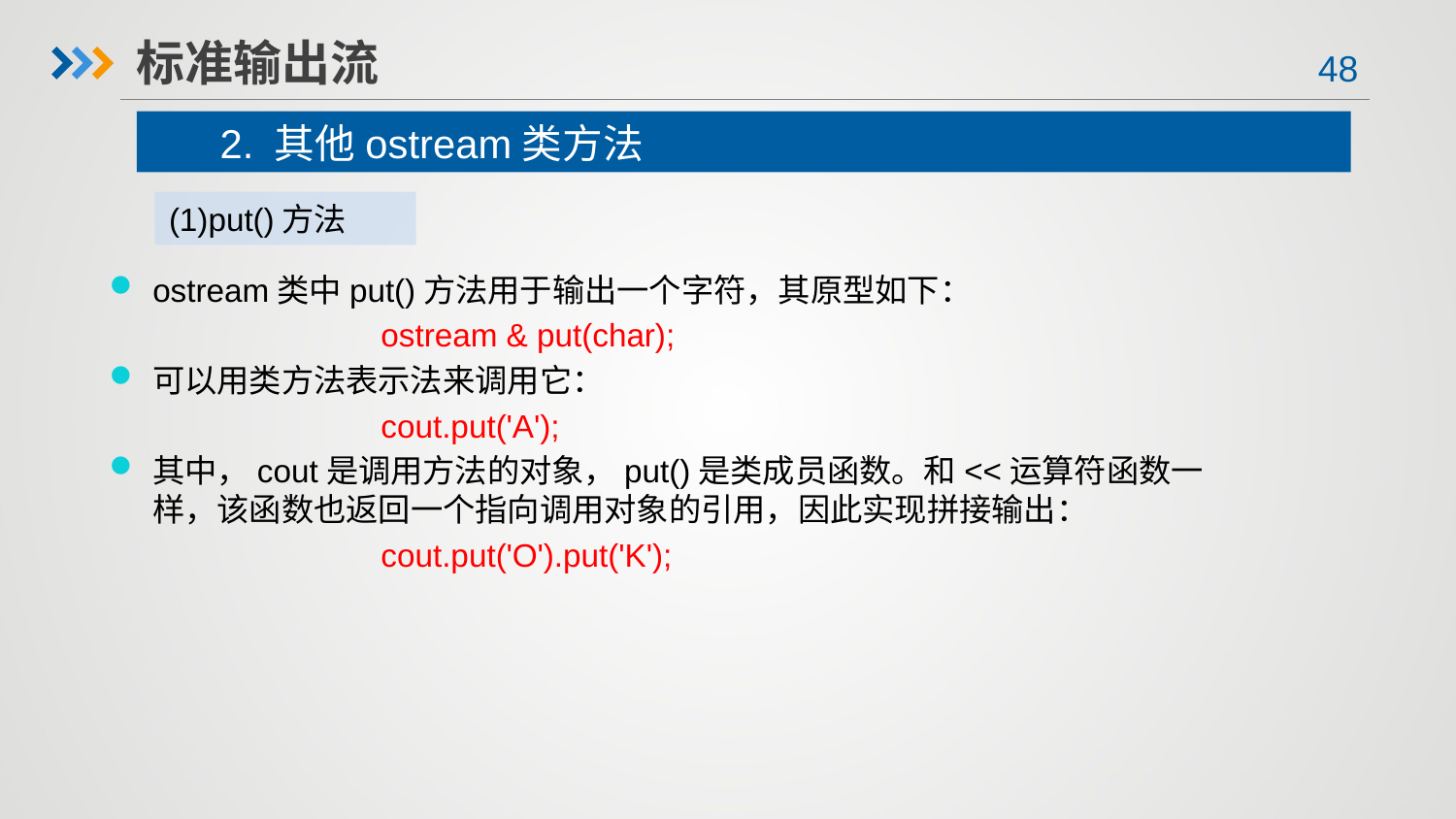

标准输出流

2. 其他ostream类方法
(1)put()方法
ostream类中put()方法用于输出一个字符，其原型如下：
ostream & put(char);
可以用类方法表示法来调用它：
cout.put('A');
其中，cout是调用方法的对象，put()是类成员函数。和<<运算符函数一样，该函数也返回一个指向调用对象的引用，因此实现拼接输出：
cout.put('O').put('K');